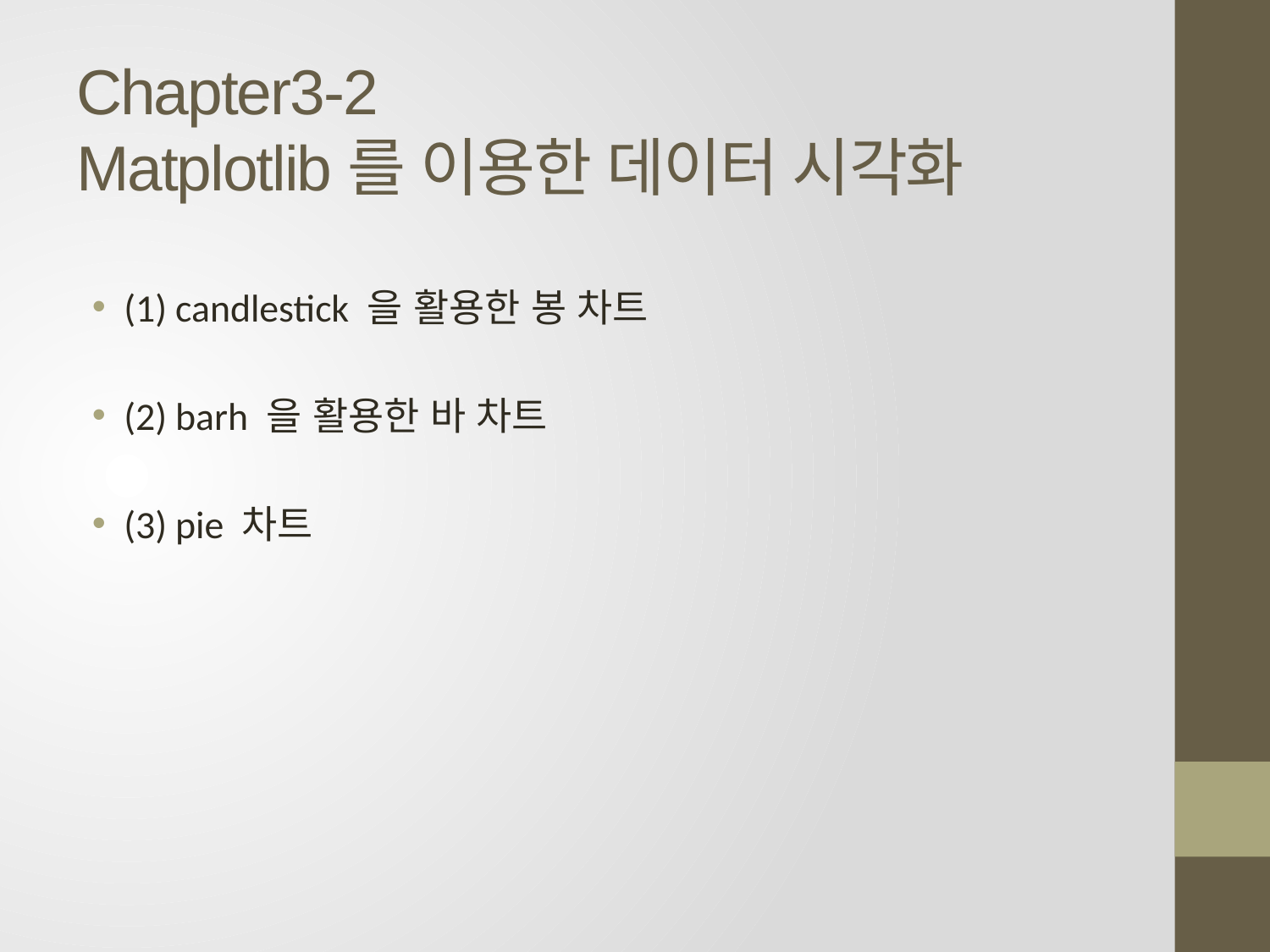

# Chapter3-2 Matplotlib를 이용한 데이터 시각화

(1) candlestick 을 활용한 봉 차트

(2) barh 을 활용한 바 차트

(3) pie 차트